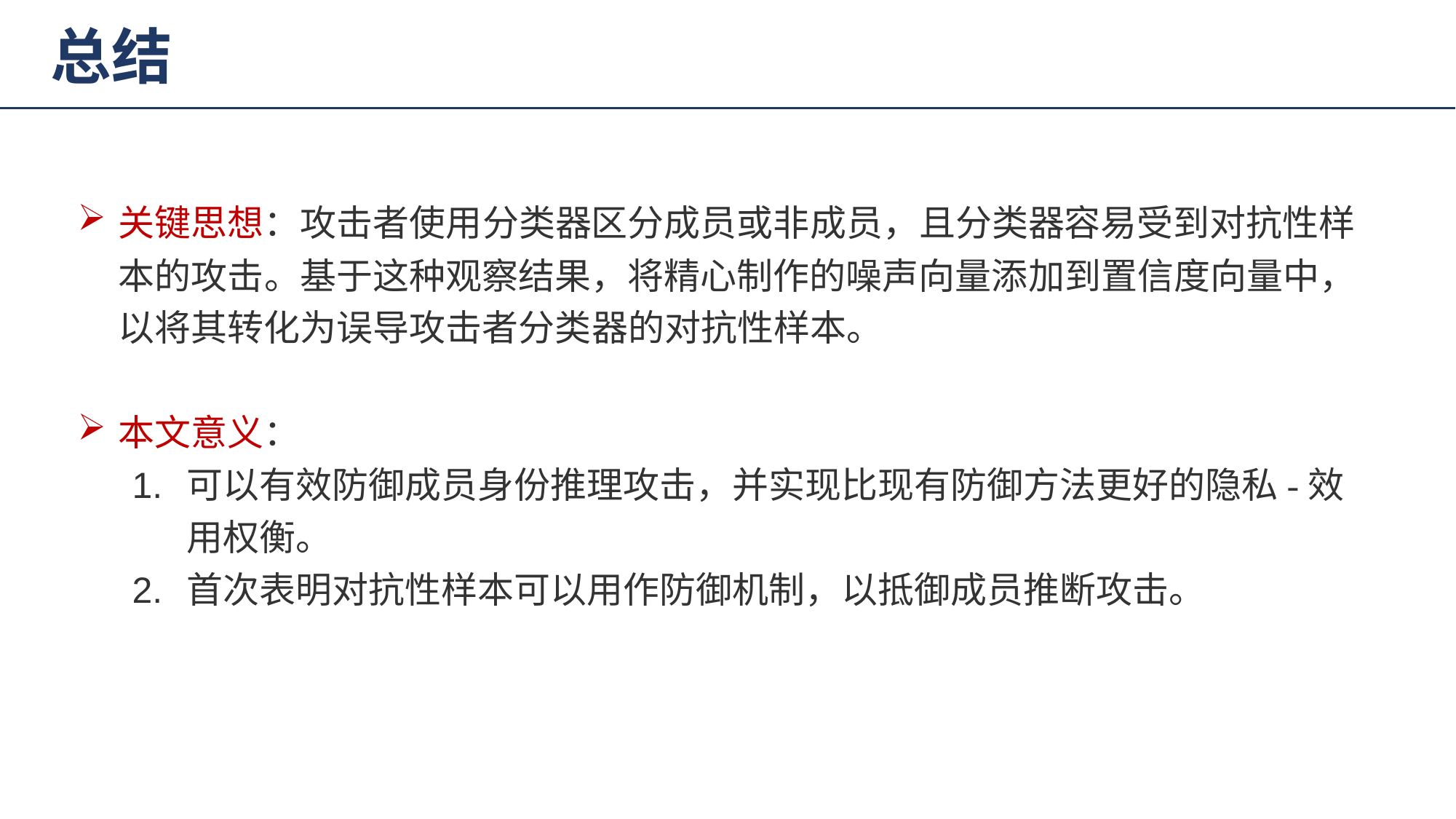

总结
关键思想：攻击者使用分类器区分成员或非成员，且分类器容易受到对抗性样本的攻击。基于这种观察结果，将精心制作的噪声向量添加到置信度向量中，以将其转化为误导攻击者分类器的对抗性样本。

本文意义：
可以有效防御成员身份推理攻击，并实现比现有防御方法更好的隐私-效用权衡。
首次表明对抗性样本可以用作防御机制，以抵御成员推断攻击。